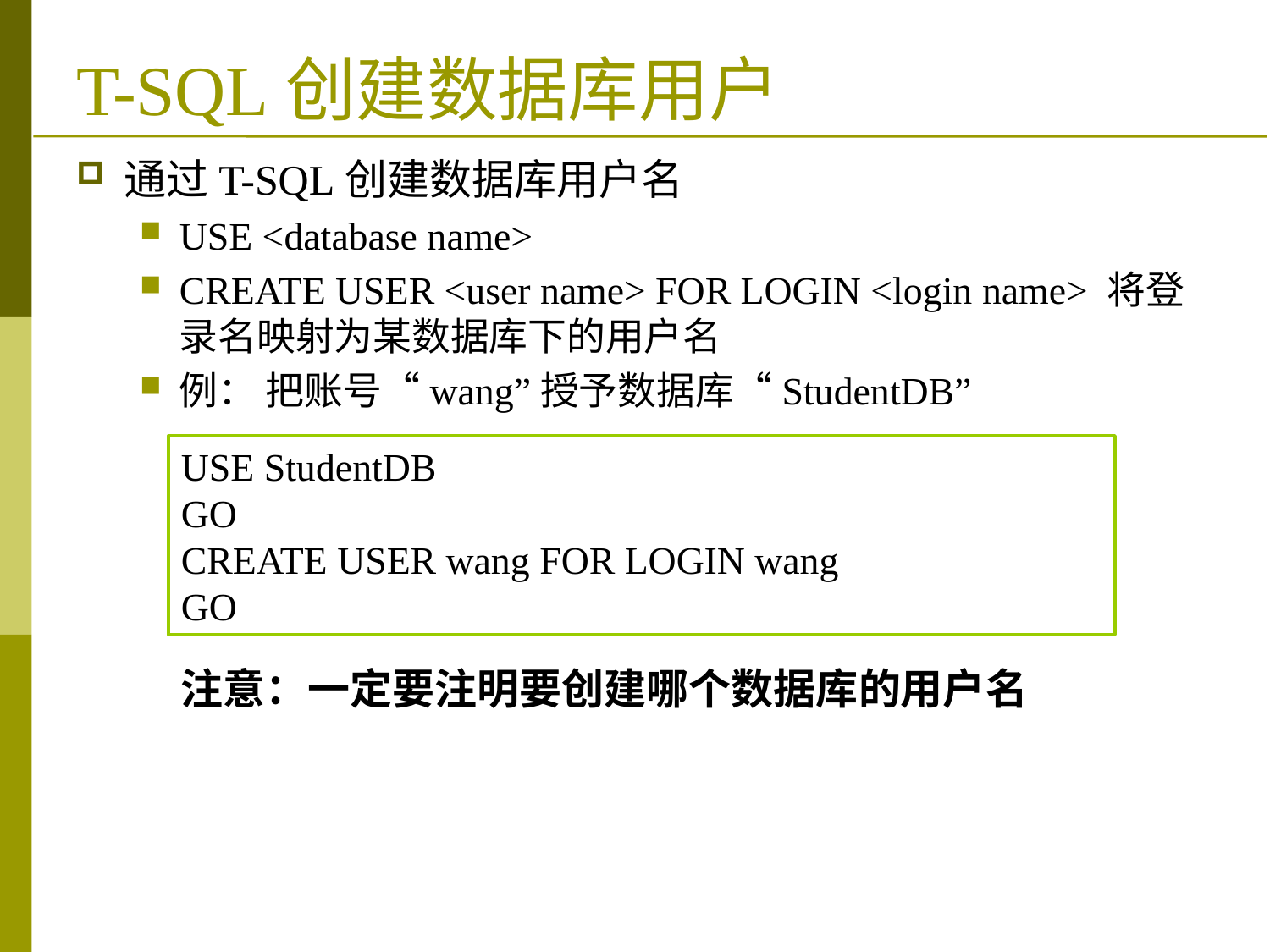

# T-SQL创建数据库用户
通过T-SQL创建数据库用户名
USE <database name>
CREATE USER <user name> FOR LOGIN <login name> 将登录名映射为某数据库下的用户名
例： 把账号“wang”授予数据库“StudentDB”
USE StudentDB
GO
CREATE USER wang FOR LOGIN wang
GO
注意：一定要注明要创建哪个数据库的用户名